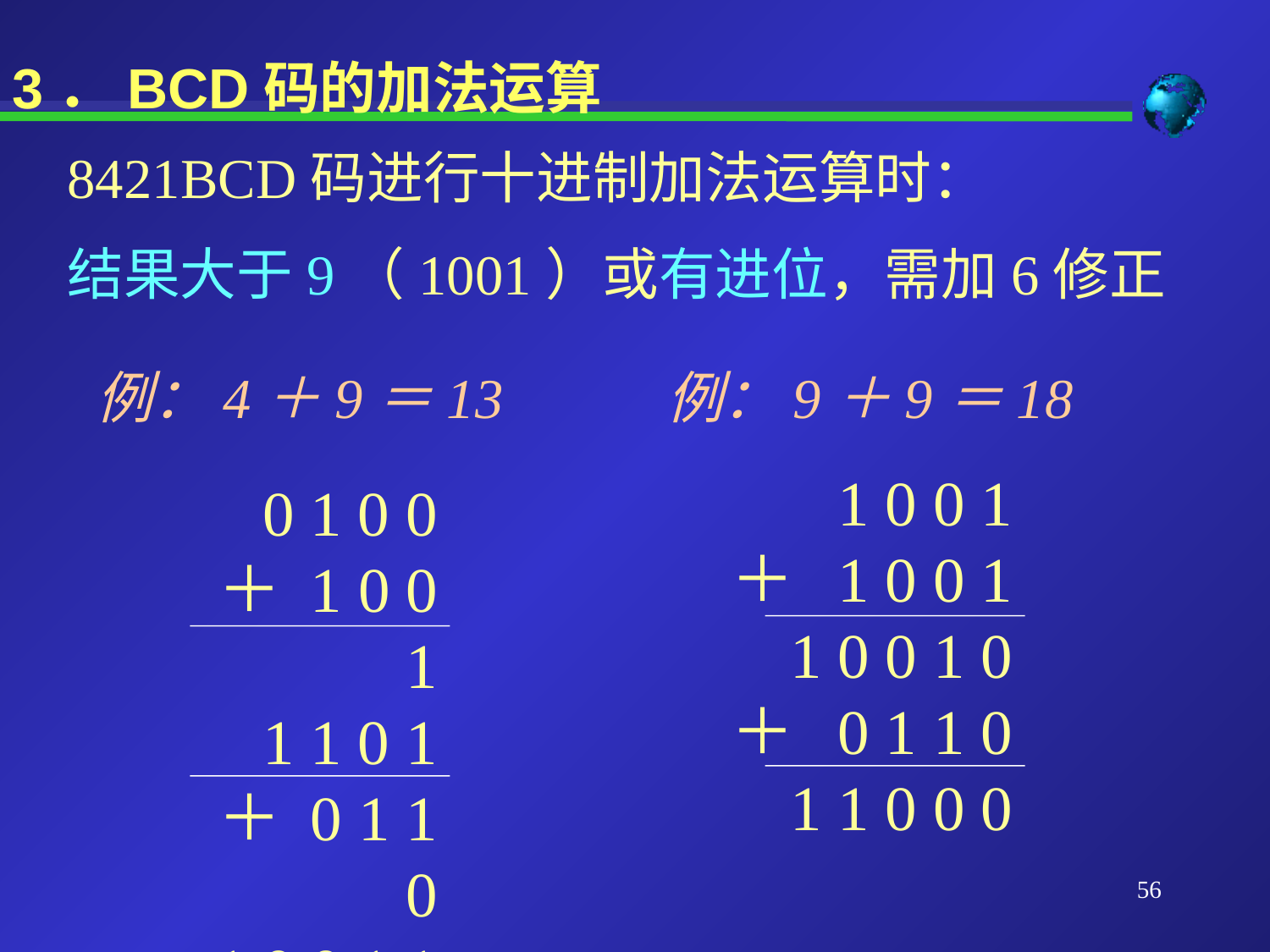

3．BCD码的加法运算
8421BCD码进行十进制加法运算时：
结果大于9（1001）或有进位，需加6修正
例：4＋9＝13
例：9＋9＝18
1 0 0 1
＋  1 0 0 1
1 0 0 1 0
＋  0 1 1 0
 1 1 0 0 0
0 1 0 0
＋ 1 0 0 1
1 1 0 1
＋ 0 1 1 0
1 0 0 1 1

56